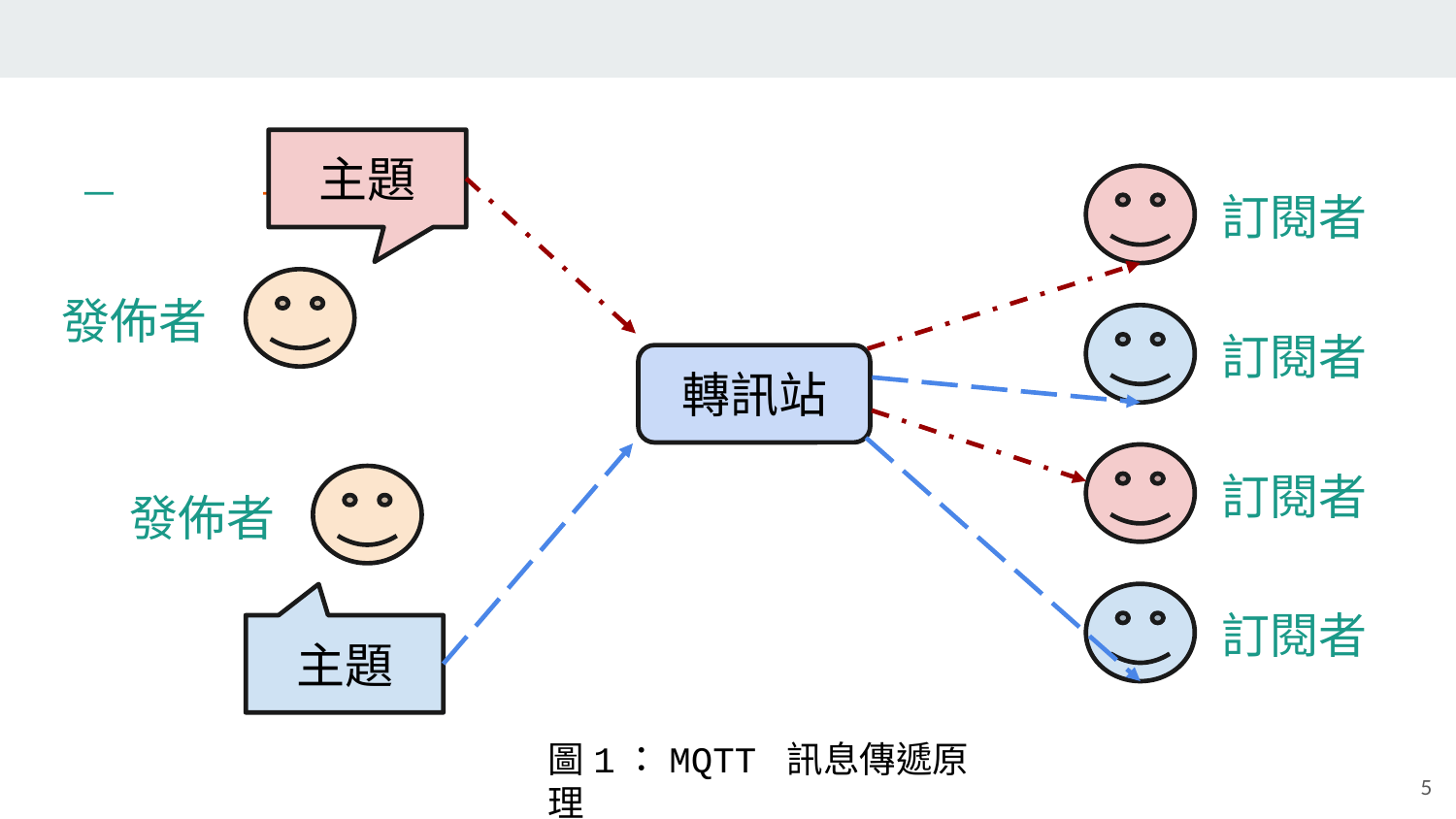

主題

訂閱者

發佈者

訂閱者
轉訊站

訂閱者

發佈者

訂閱者
主題
圖1：MQTT 訊息傳遞原理
5